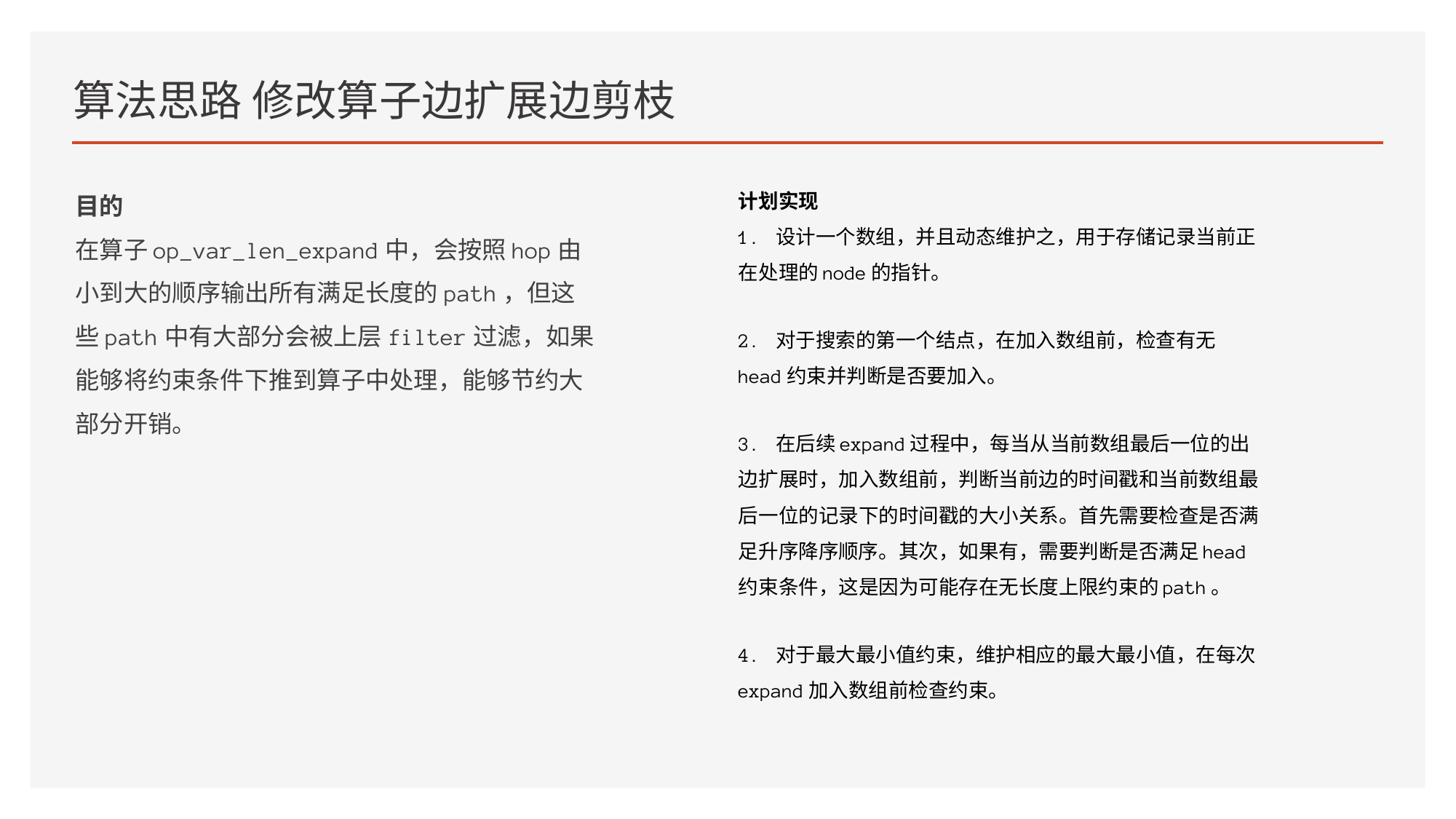

# 算法思路 修改算子边扩展边剪枝
目的
在算子op_var_len_expand中，会按照hop由小到大的顺序输出所有满足长度的path，但这些path中有大部分会被上层filter过滤，如果能够将约束条件下推到算子中处理，能够节约大部分开销。
计划实现
1. 设计一个数组，并且动态维护之，用于存储记录当前正在处理的node的指针。
2. 对于搜索的第一个结点，在加入数组前，检查有无head约束并判断是否要加入。
3. 在后续expand过程中，每当从当前数组最后一位的出边扩展时，加入数组前，判断当前边的时间戳和当前数组最后一位的记录下的时间戳的大小关系。首先需要检查是否满足升序降序顺序。其次，如果有，需要判断是否满足head约束条件，这是因为可能存在无长度上限约束的path。
4. 对于最大最小值约束，维护相应的最大最小值，在每次expand加入数组前检查约束。